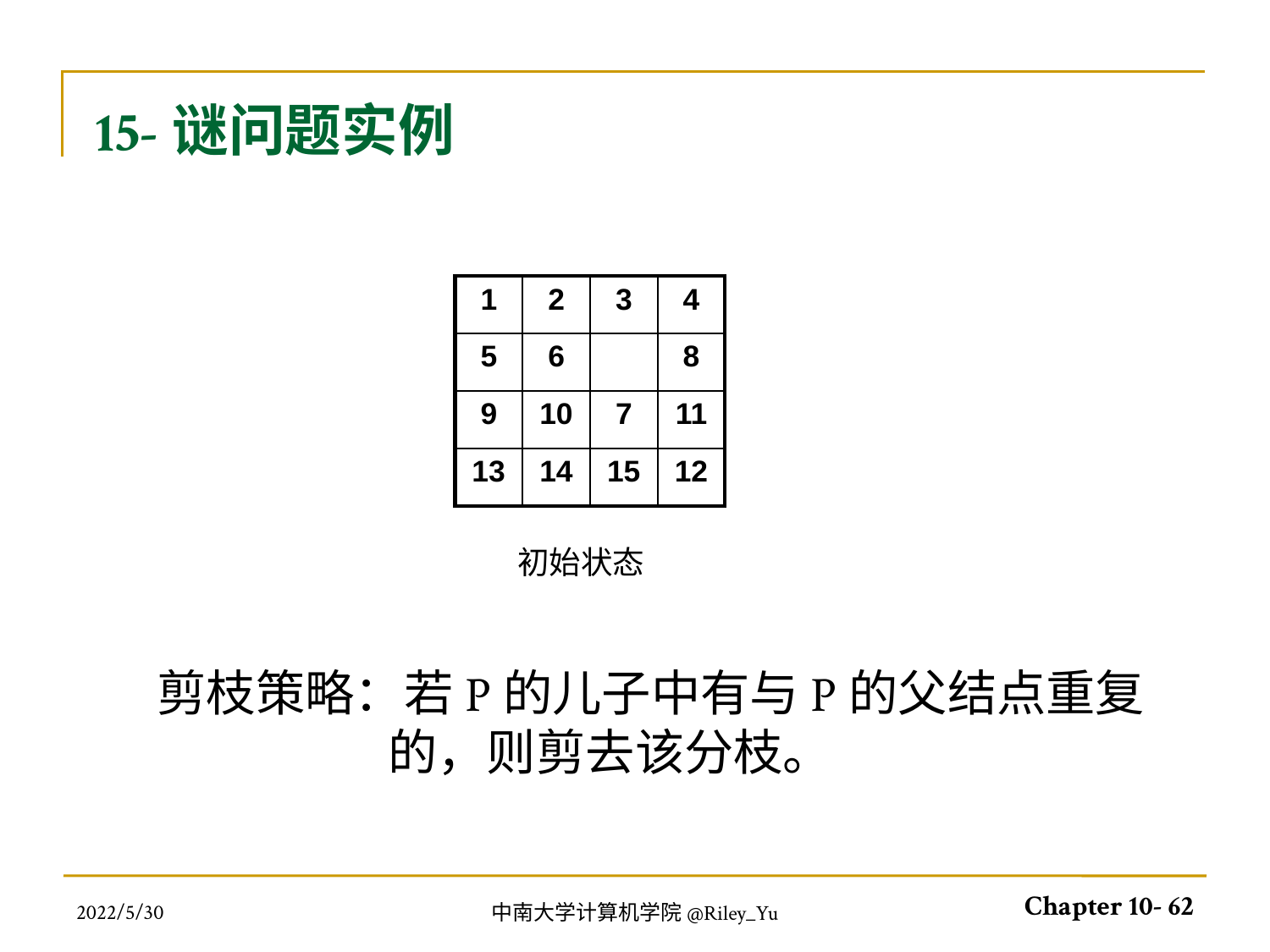

# 15-谜问题实例
| 1 | 2 | 3 | 4 |
| --- | --- | --- | --- |
| 5 | 6 |  | 8 |
| 9 | 10 | 7 | 11 |
| 13 | 14 | 15 | 12 |
初始状态
剪枝策略：若P的儿子中有与P的父结点重复
                     的，则剪去该分枝。
2022/5/30
Chapter 10- 62
中南大学计算机学院@Riley_Yu